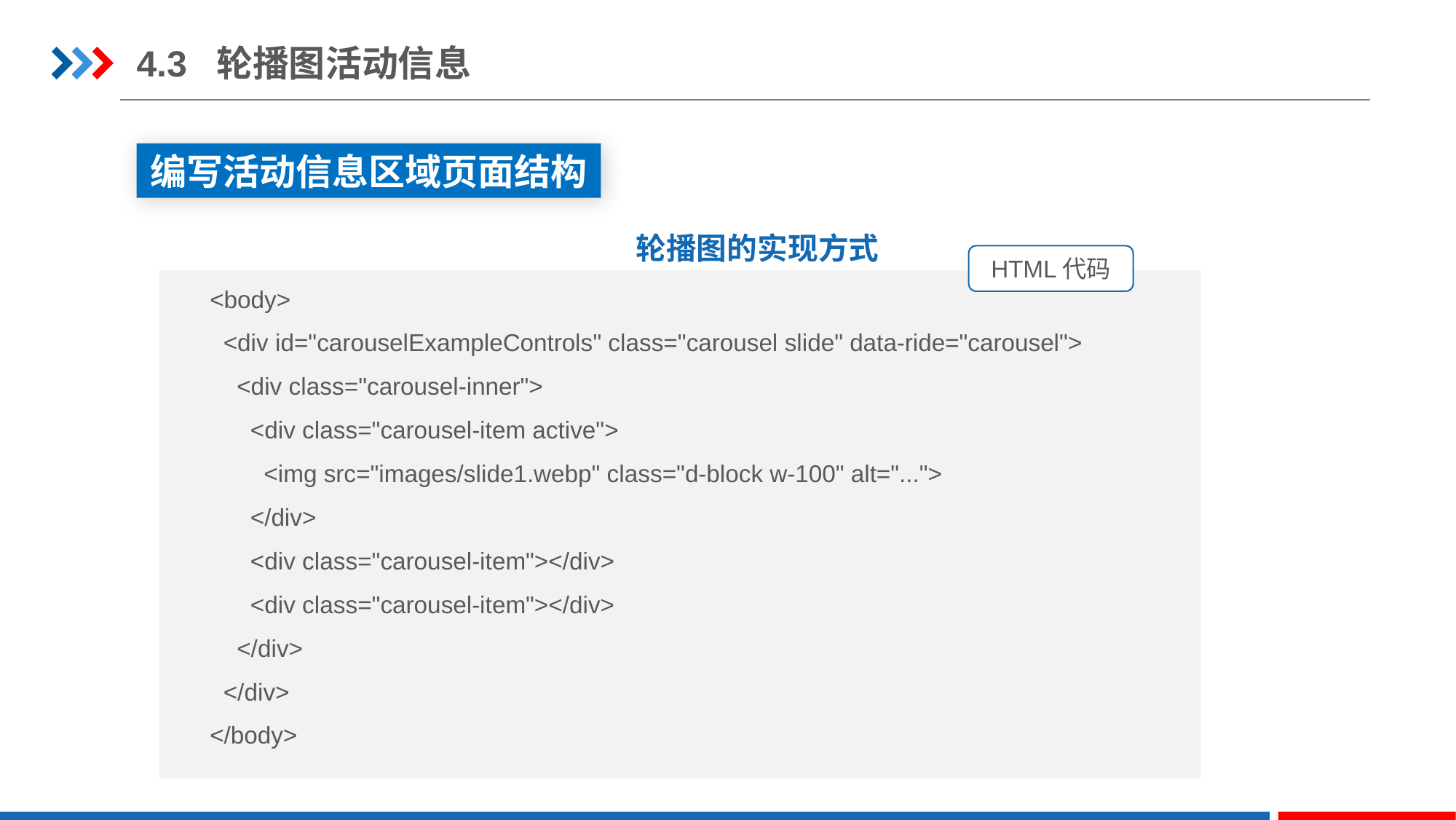

4.3  轮播图活动信息
编写活动信息区域页面结构
轮播图的实现方式
HTML代码
<body>
  <div id="carouselExampleControls" class="carousel slide" data-ride="carousel">
    <div class="carousel-inner">
      <div class="carousel-item active">
        <img src="images/slide1.webp" class="d-block w-100" alt="...">
      </div>
      <div class="carousel-item"></div>
      <div class="carousel-item"></div>
    </div>
  </div>
</body>